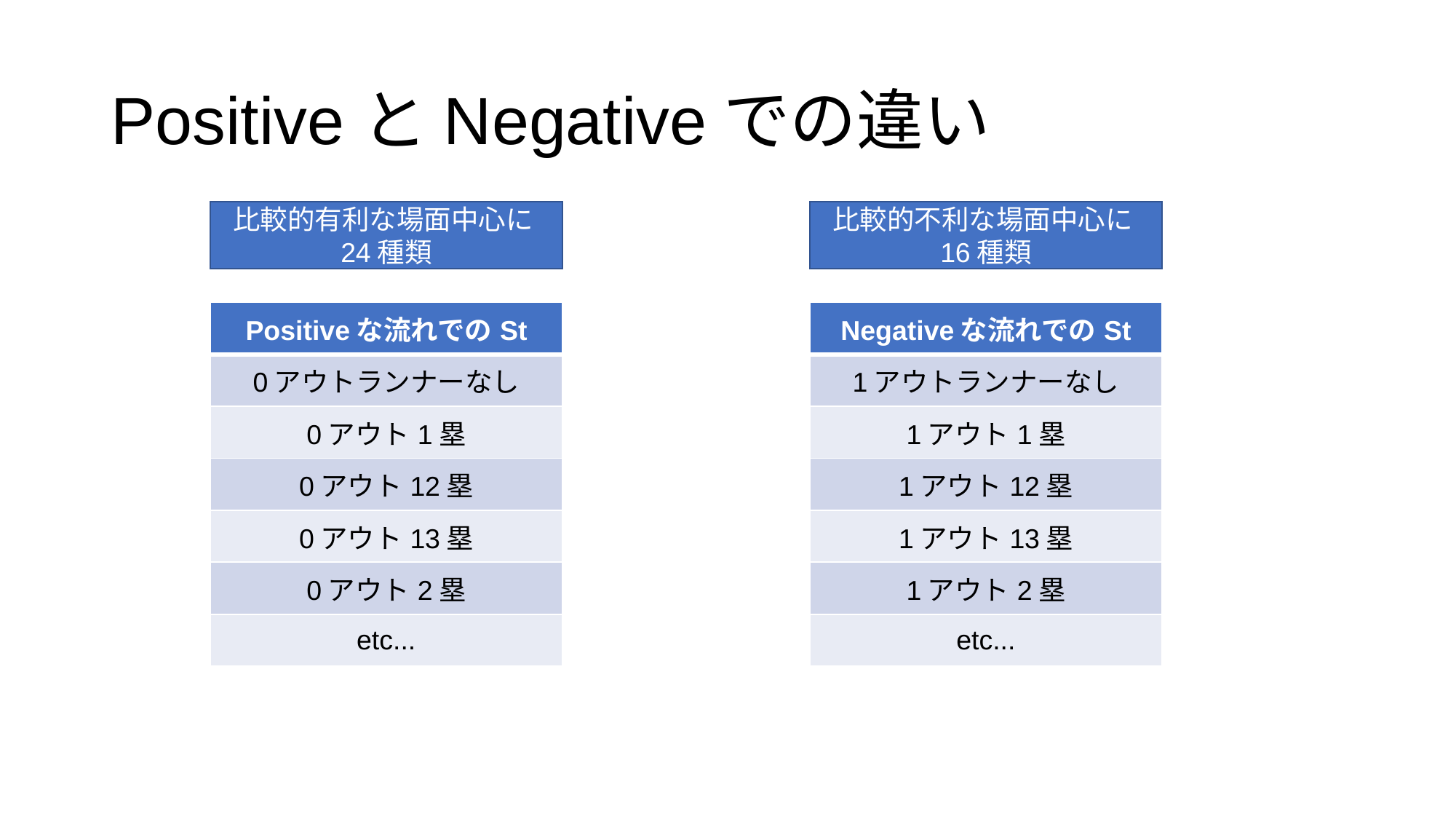

# PositiveとNegativeでの違い
比較的有利な場面中心に24種類
比較的不利な場面中心に16種類
| Positiveな流れでのSt |
| --- |
| 0アウトランナーなし |
| 0アウト1塁 |
| 0アウト12塁 |
| 0アウト13塁 |
| 0アウト2塁 |
| etc... |
| Negativeな流れでのSt |
| --- |
| 1アウトランナーなし |
| 1アウト1塁 |
| 1アウト12塁 |
| 1アウト13塁 |
| 1アウト2塁 |
| etc... |